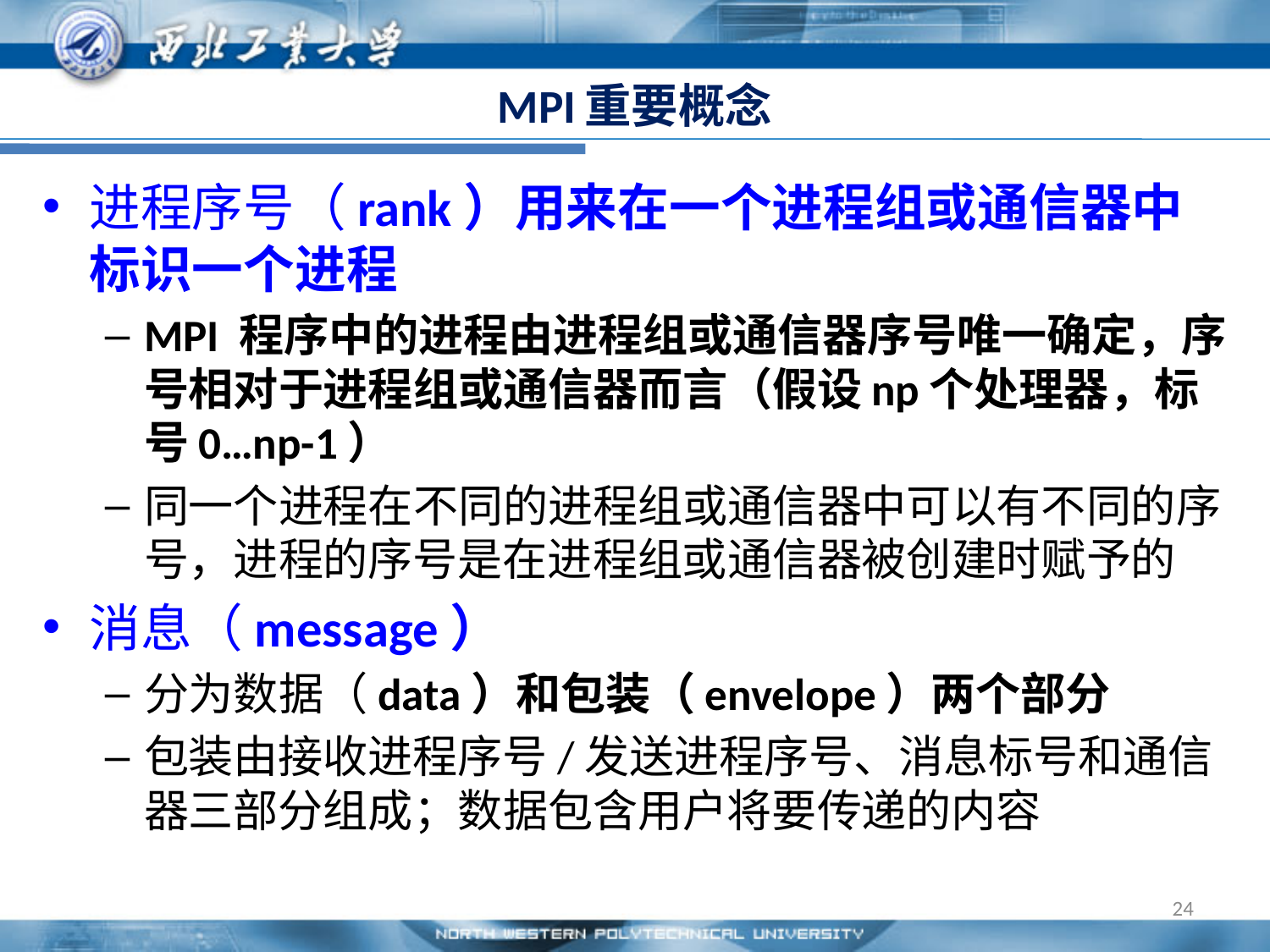

# MPI重要概念
进程序号（rank）用来在一个进程组或通信器中标识一个进程
MPI 程序中的进程由进程组或通信器序号唯一确定，序号相对于进程组或通信器而言（假设np个处理器，标号0…np-1）
同一个进程在不同的进程组或通信器中可以有不同的序号，进程的序号是在进程组或通信器被创建时赋予的
消息（message）
分为数据（data）和包装（envelope）两个部分
包装由接收进程序号/发送进程序号、消息标号和通信器三部分组成；数据包含用户将要传递的内容

24